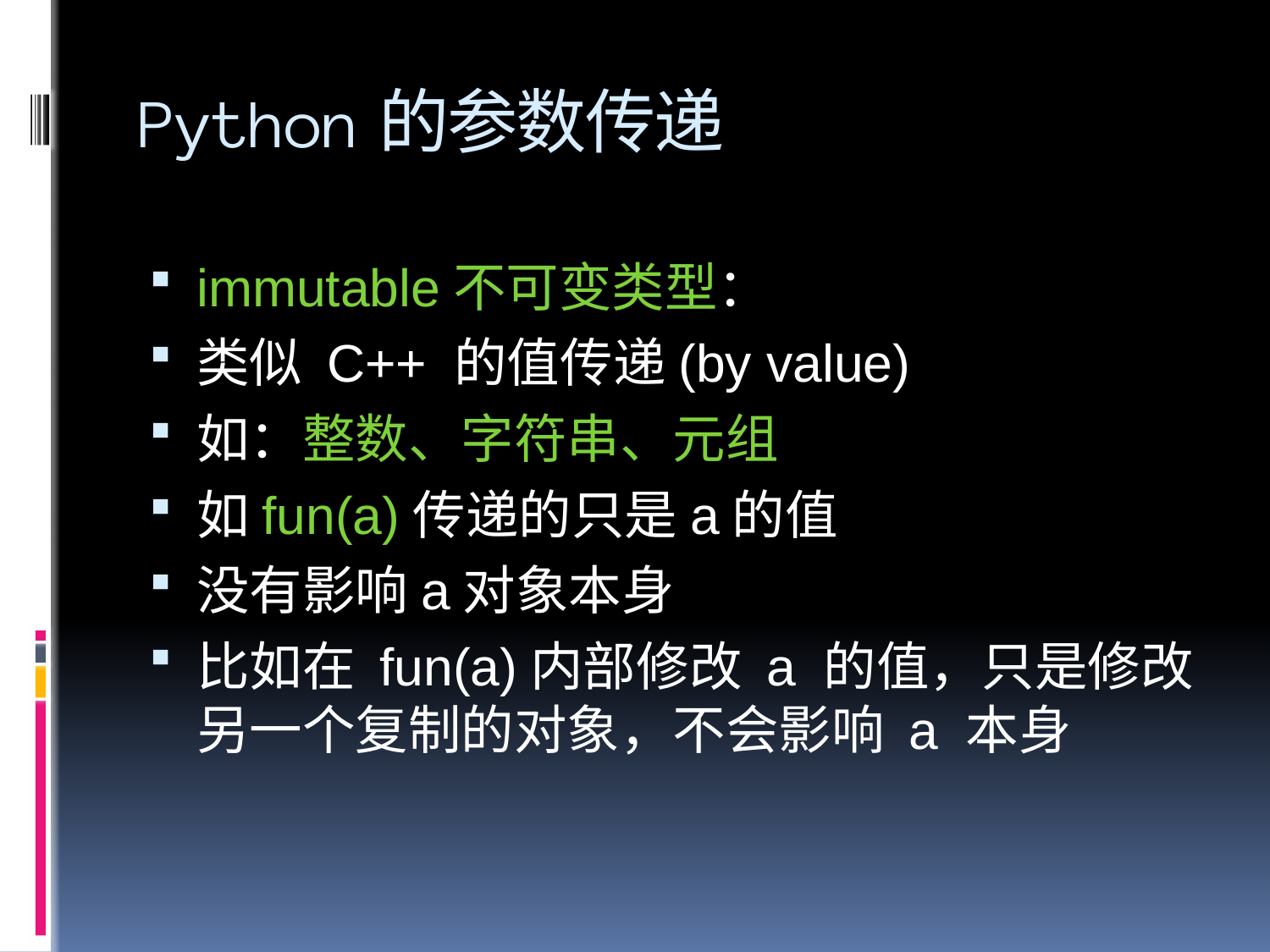

# Python的参数传递
immutable不可变类型：
类似 C++ 的值传递(by value)
如：整数、字符串、元组
如fun(a)传递的只是a的值
没有影响a对象本身
比如在 fun(a)内部修改 a 的值，只是修改另一个复制的对象，不会影响 a 本身